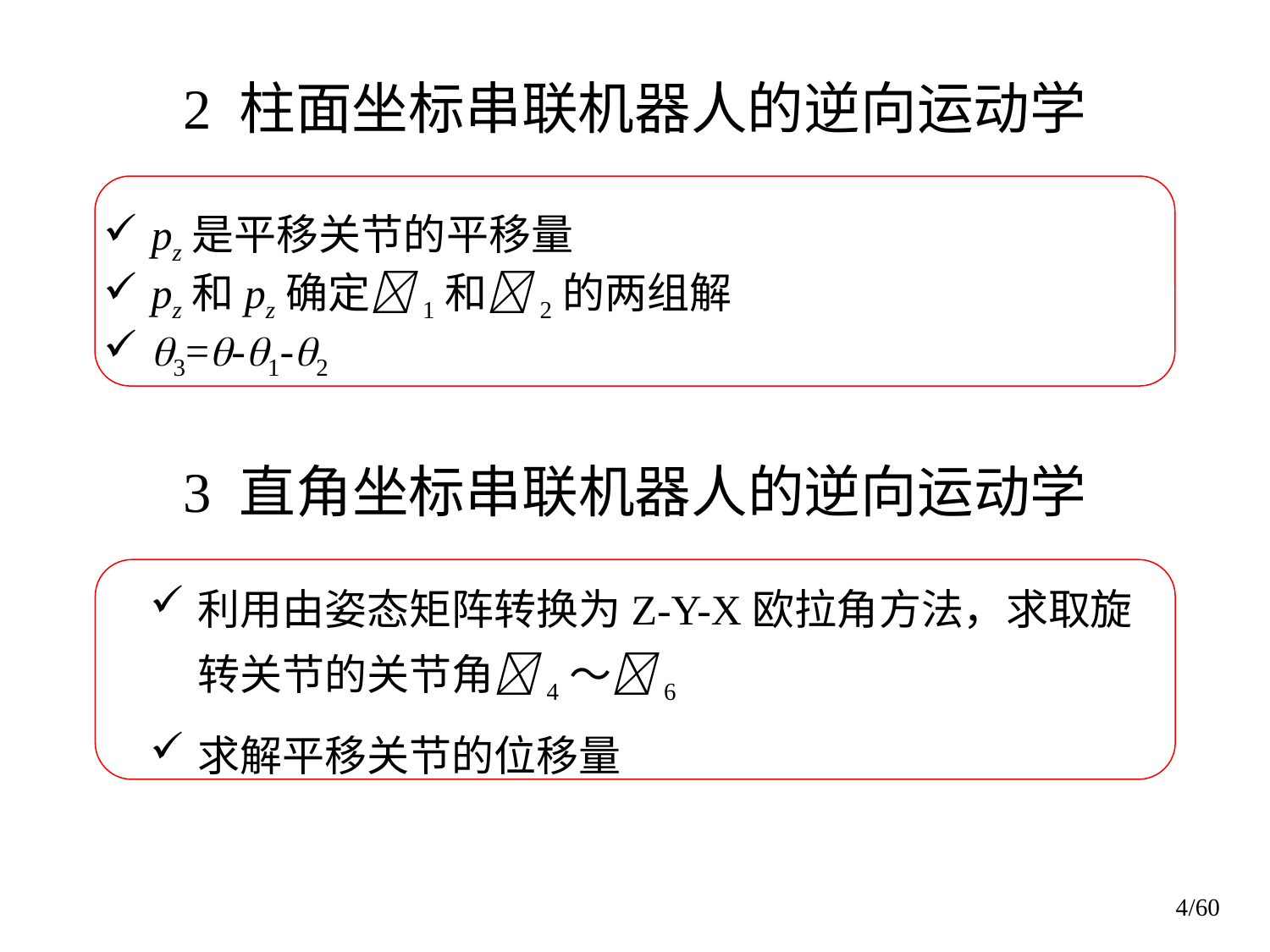

# 2 柱面坐标串联机器人的逆向运动学

pz是平移关节的平移量
pz和pz确定θ1和θ2的两组解
θ3=θ-θ1-θ2
3 直角坐标串联机器人的逆向运动学

利用由姿态矩阵转换为Z-Y-X欧拉角方法，求取旋转关节的关节角θ4～θ6
求解平移关节的位移量
4/60